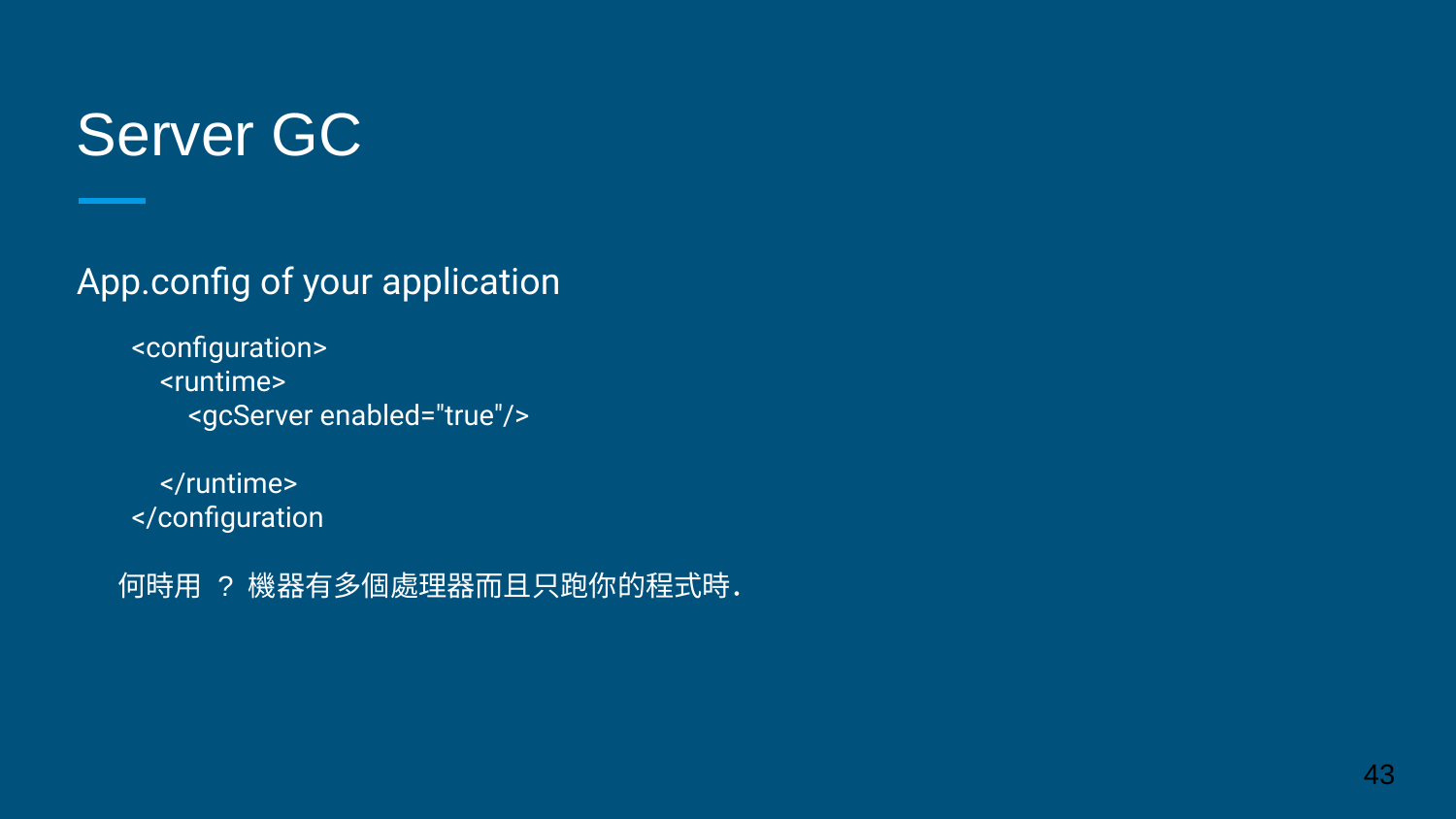

# Server GC
App.config of your application

<configuration>
    <runtime>
        <gcServer enabled="true"/>
    </runtime>
</configuration
何時用 ? 機器有多個處理器而且只跑你的程式時．
43